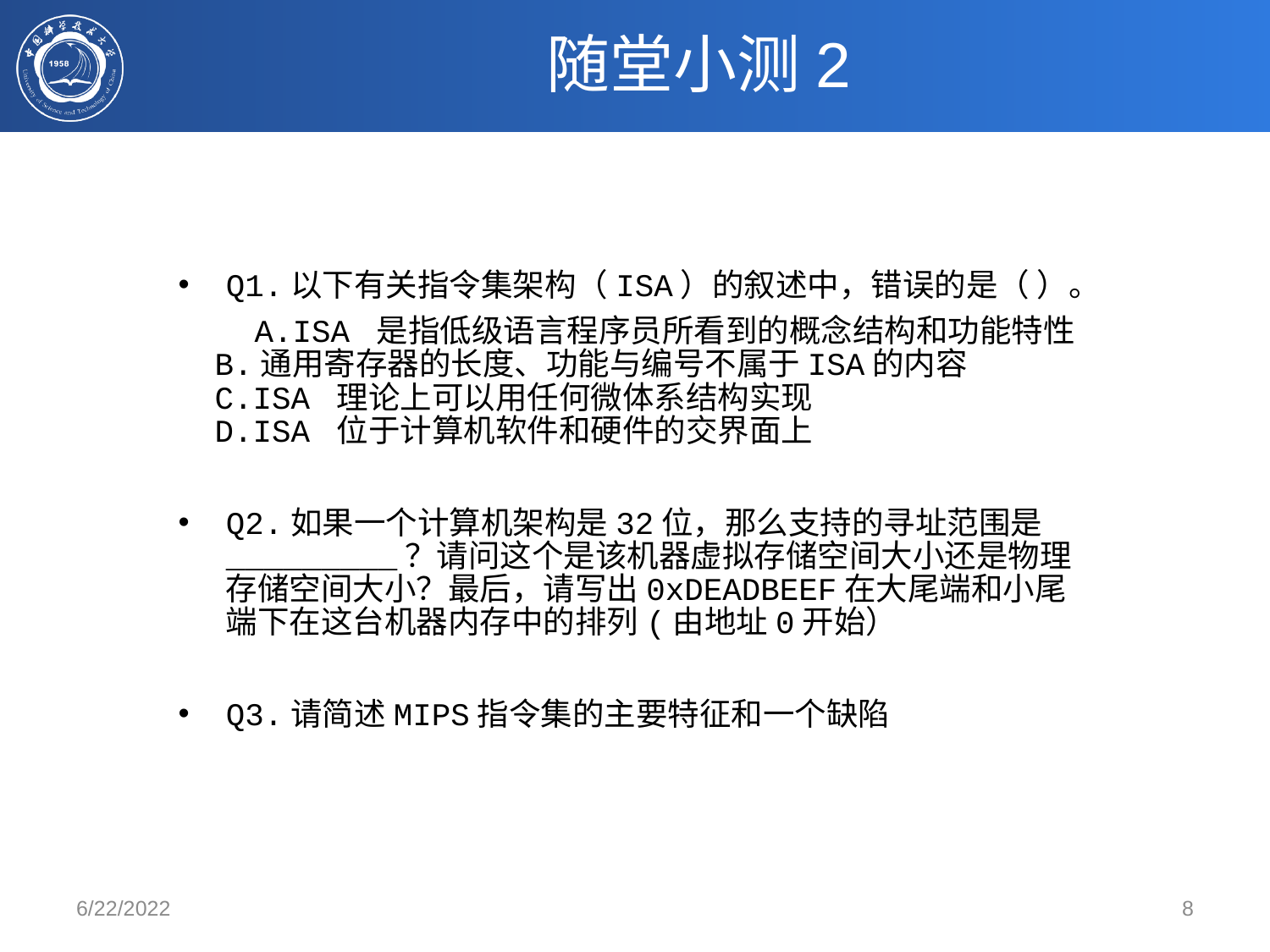

# 随堂小测2
Q1.以下有关指令集架构（ISA）的叙述中，错误的是（ ）。
    A.ISA 是指低级语言程序员所看到的概念结构和功能特性
    B.通用寄存器的长度、功能与编号不属于ISA的内容
    C.ISA 理论上可以用任何微体系结构实现
    D.ISA 位于计算机软件和硬件的交界面上

Q2.如果一个计算机架构是32位，那么支持的寻址范围是_________？请问这个是该机器虚拟存储空间大小还是物理存储空间大小？最后，请写出0xDEADBEEF在大尾端和小尾端下在这台机器内存中的排列(由地址0开始）

Q3.请简述MIPS指令集的主要特征和一个缺陷
6/22/2022
8